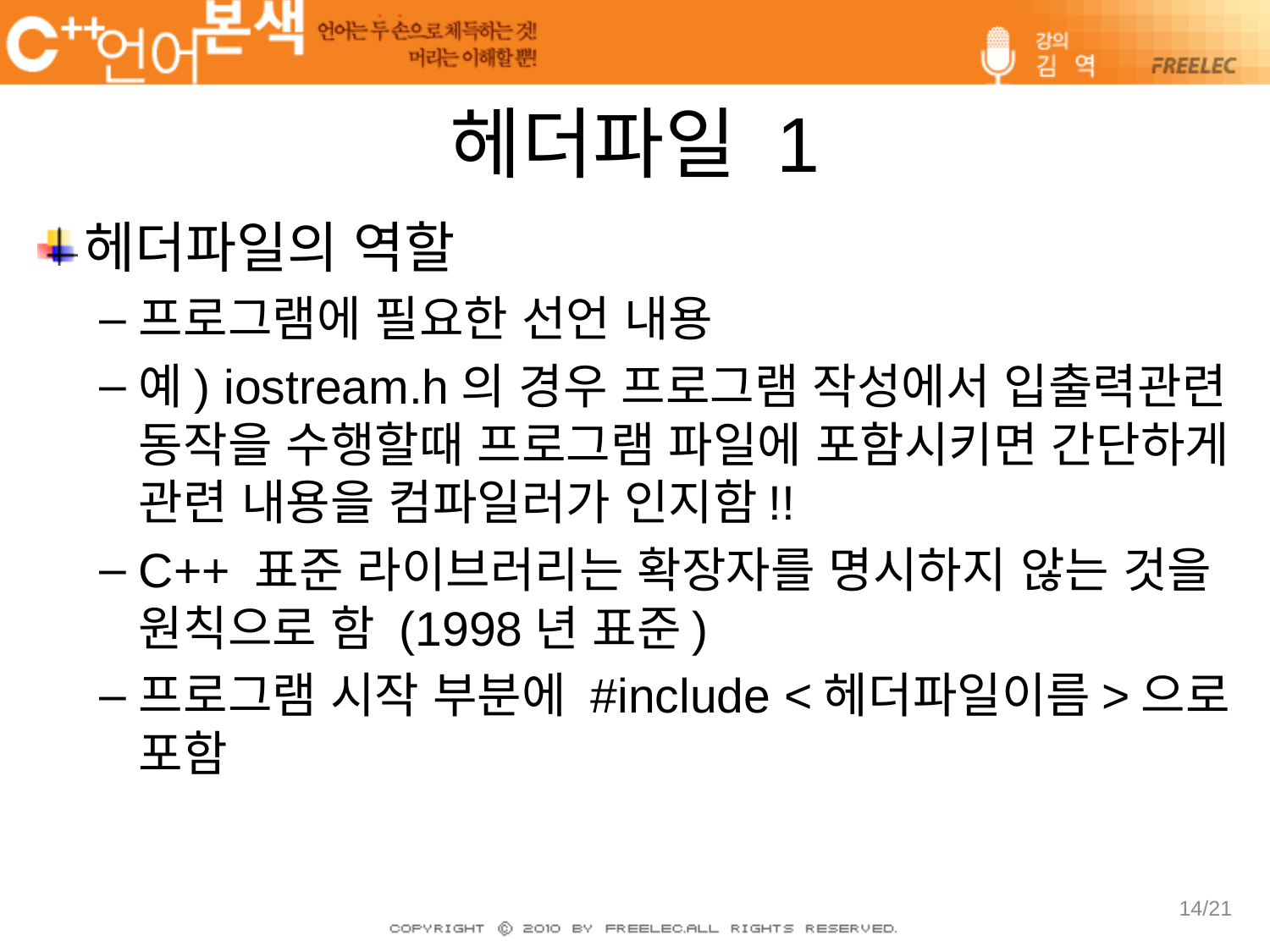

# 헤더파일 1
헤더파일의 역할
프로그램에 필요한 선언 내용
예) iostream.h의 경우 프로그램 작성에서 입출력관련 동작을 수행할때 프로그램 파일에 포함시키면 간단하게 관련 내용을 컴파일러가 인지함!!
C++ 표준 라이브러리는 확장자를 명시하지 않는 것을 원칙으로 함 (1998년 표준)
프로그램 시작 부분에 #include <헤더파일이름>으로 포함
14/21